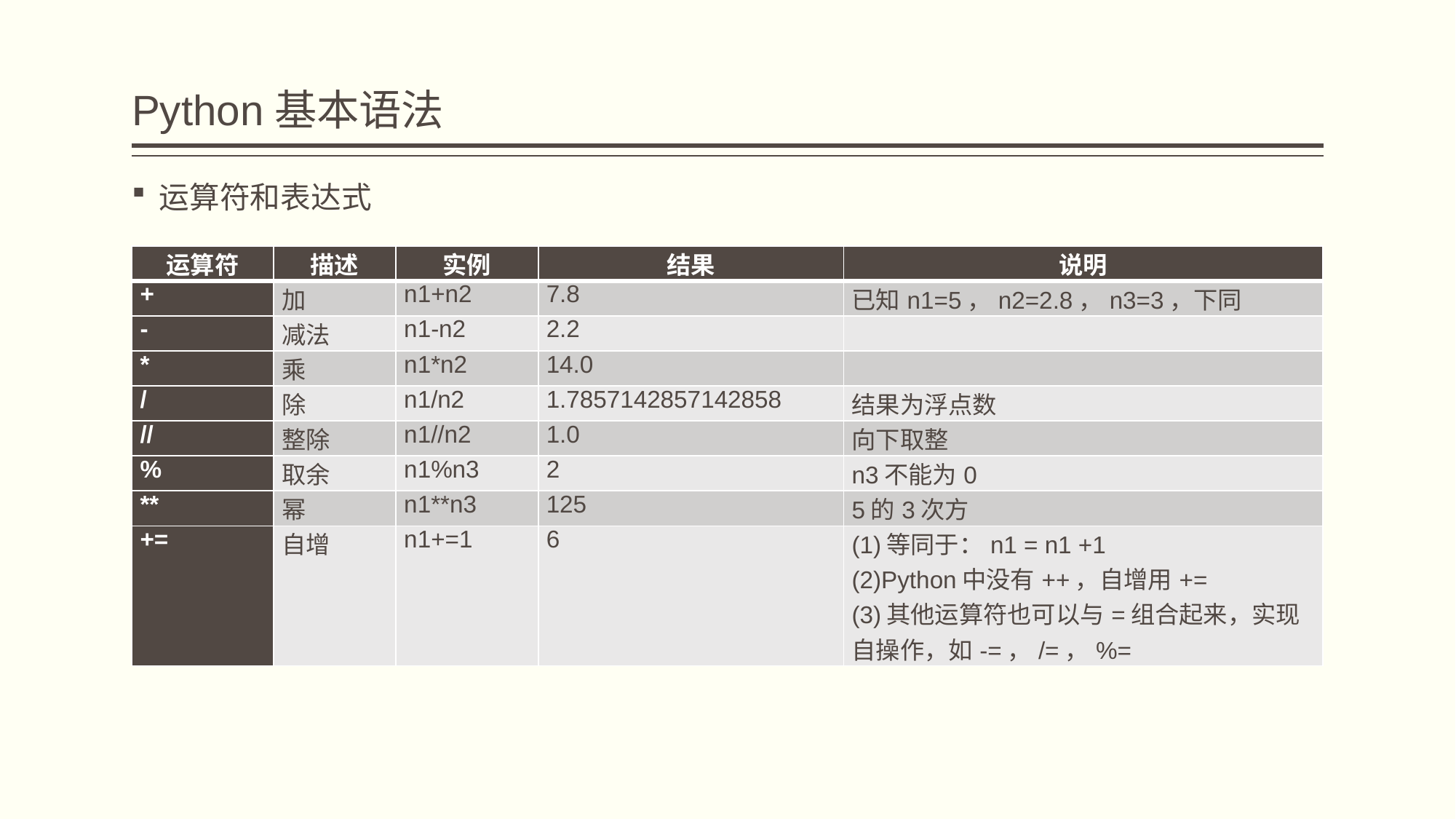

# Python基本语法
运算符和表达式
| 运算符 | 描述 | 实例 | 结果 | 说明 |
| --- | --- | --- | --- | --- |
| + | 加 | n1+n2 | 7.8 | 已知n1=5，n2=2.8，n3=3，下同 |
| - | 减法 | n1-n2 | 2.2 |  |
| \* | 乘 | n1\*n2 | 14.0 |  |
| / | 除 | n1/n2 | 1.7857142857142858 | 结果为浮点数 |
| // | 整除 | n1//n2 | 1.0 | 向下取整 |
| % | 取余 | n1%n3 | 2 | n3不能为0 |
| \*\* | 幂 | n1\*\*n3 | 125 | 5的3次方 |
| += | 自增 | n1+=1 | 6 | (1)等同于：n1 = n1 +1 (2)Python中没有++，自增用+= (3)其他运算符也可以与=组合起来，实现自操作，如-=，/=，%= |